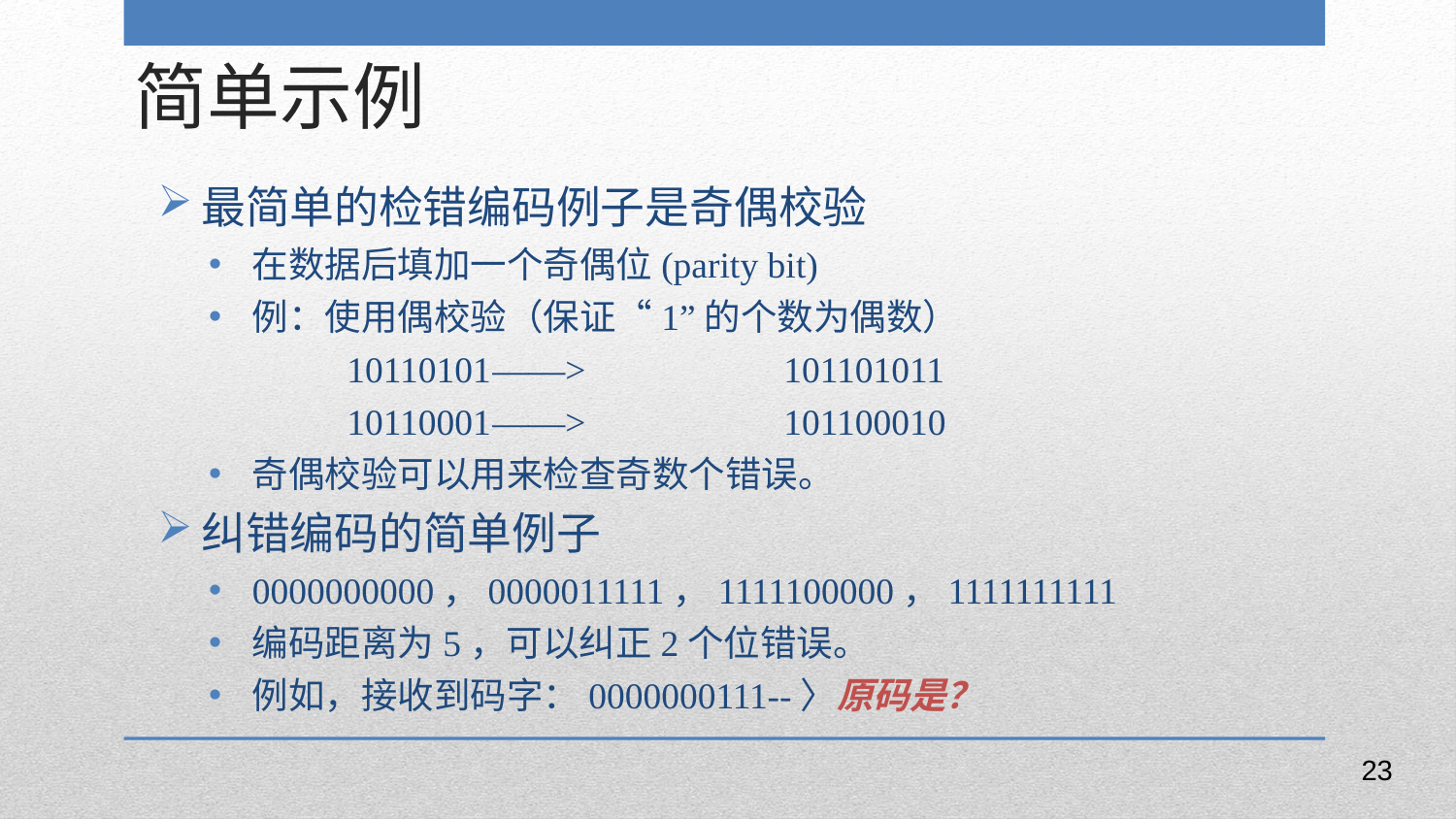

简单示例
最简单的检错编码例子是奇偶校验
在数据后填加一个奇偶位(parity bit)
例：使用偶校验（保证“1”的个数为偶数）
		10110101	——>		101101011
		10110001	——>		101100010
奇偶校验可以用来检查奇数个错误。
纠错编码的简单例子
0000000000，0000011111，1111100000，1111111111
编码距离为5，可以纠正2个位错误。
例如，接收到码字：0000000111--〉原码是？
23